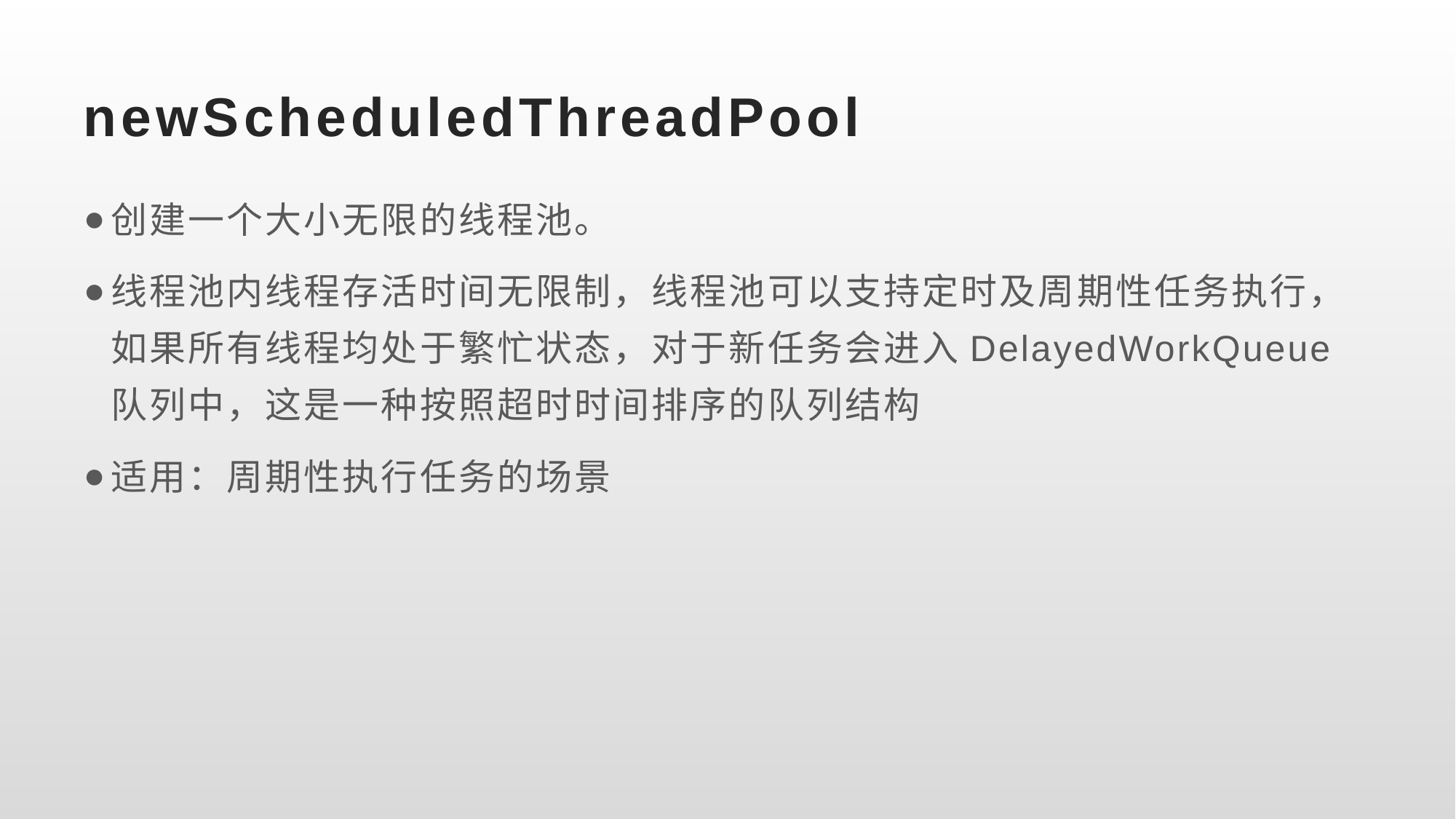

# newScheduledThreadPool
创建一个大小无限的线程池。
线程池内线程存活时间无限制，线程池可以支持定时及周期性任务执行，如果所有线程均处于繁忙状态，对于新任务会进入DelayedWorkQueue队列中，这是一种按照超时时间排序的队列结构
适用：周期性执行任务的场景